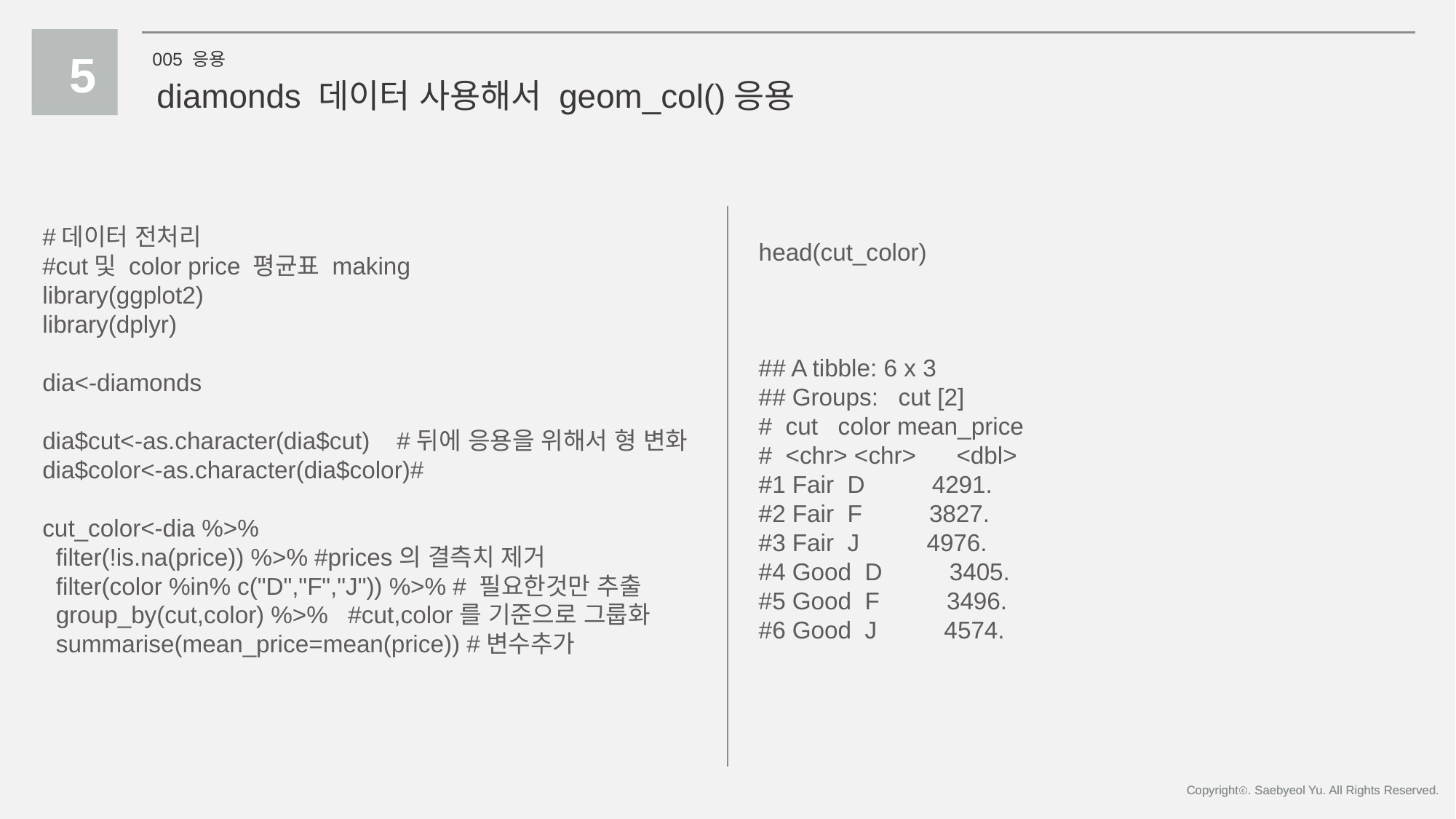

5
005 응용
diamonds 데이터 사용해서 geom_col()응용

head(cut_color)

## A tibble: 6 x 3
## Groups:   cut [2]
#  cut   color mean_price
#  <chr> <chr>      <dbl>
#1 Fair  D          4291.
#2 Fair  F          3827.
#3 Fair  J          4976.
#4 Good  D          3405.
#5 Good  F          3496.
#6 Good  J          4574.
#데이터 전처리
#cut및 color price 평균표 making
library(ggplot2)
library(dplyr)

dia<-diamonds

dia$cut<-as.character(dia$cut)    #뒤에 응용을 위해서 형 변화
dia$color<-as.character(dia$color)#

cut_color<-dia %>%
  filter(!is.na(price)) %>% #prices의 결측치 제거
  filter(color %in% c("D","F","J")) %>% # 필요한것만 추출
  group_by(cut,color) %>%   #cut,color를 기준으로 그룹화
  summarise(mean_price=mean(price)) #변수추가

Copyrightⓒ. Saebyeol Yu. All Rights Reserved.